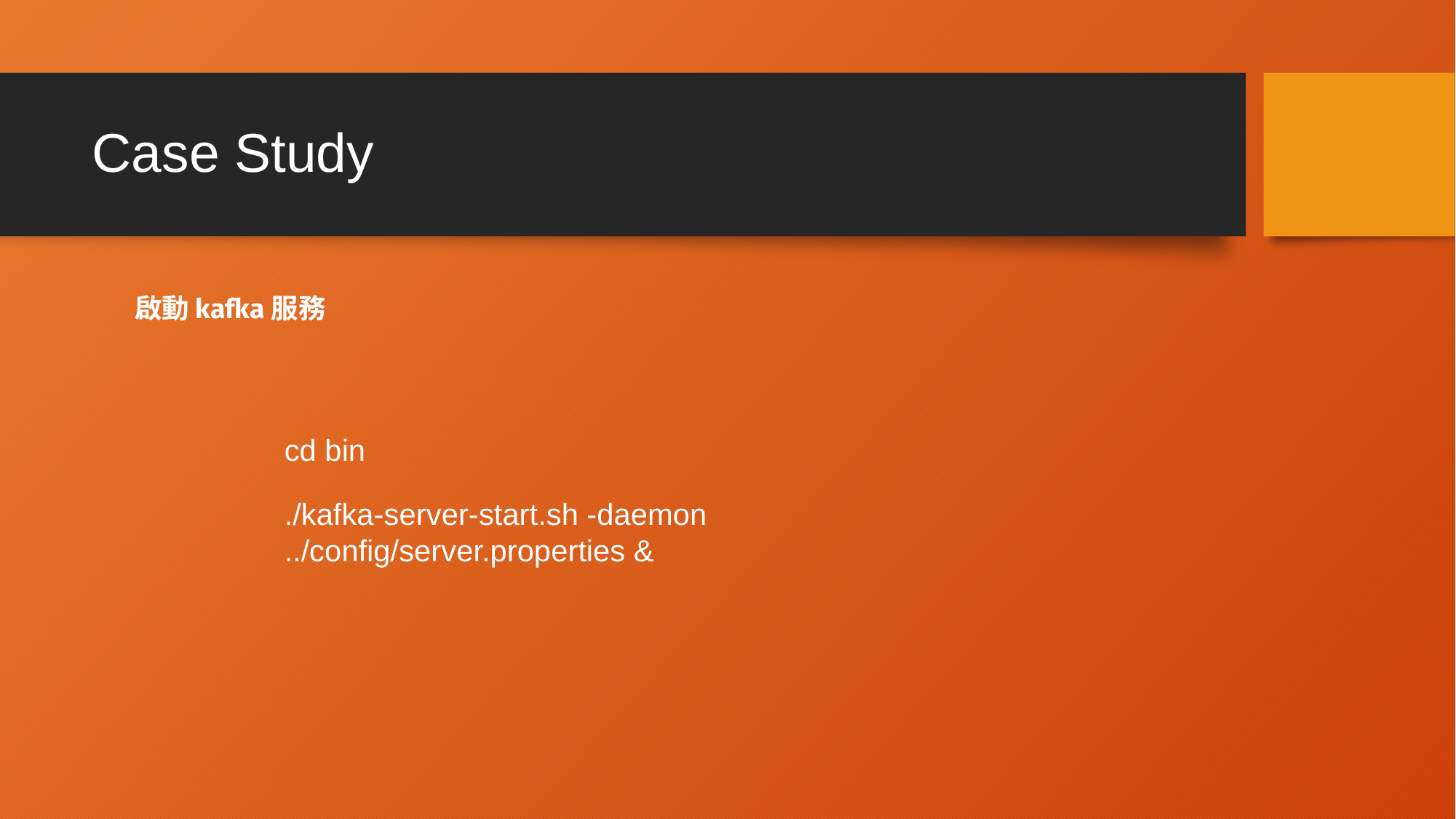

# Case Study
啟動kafka服務
cd bin
./kafka-server-start.sh -daemon ../config/server.properties &